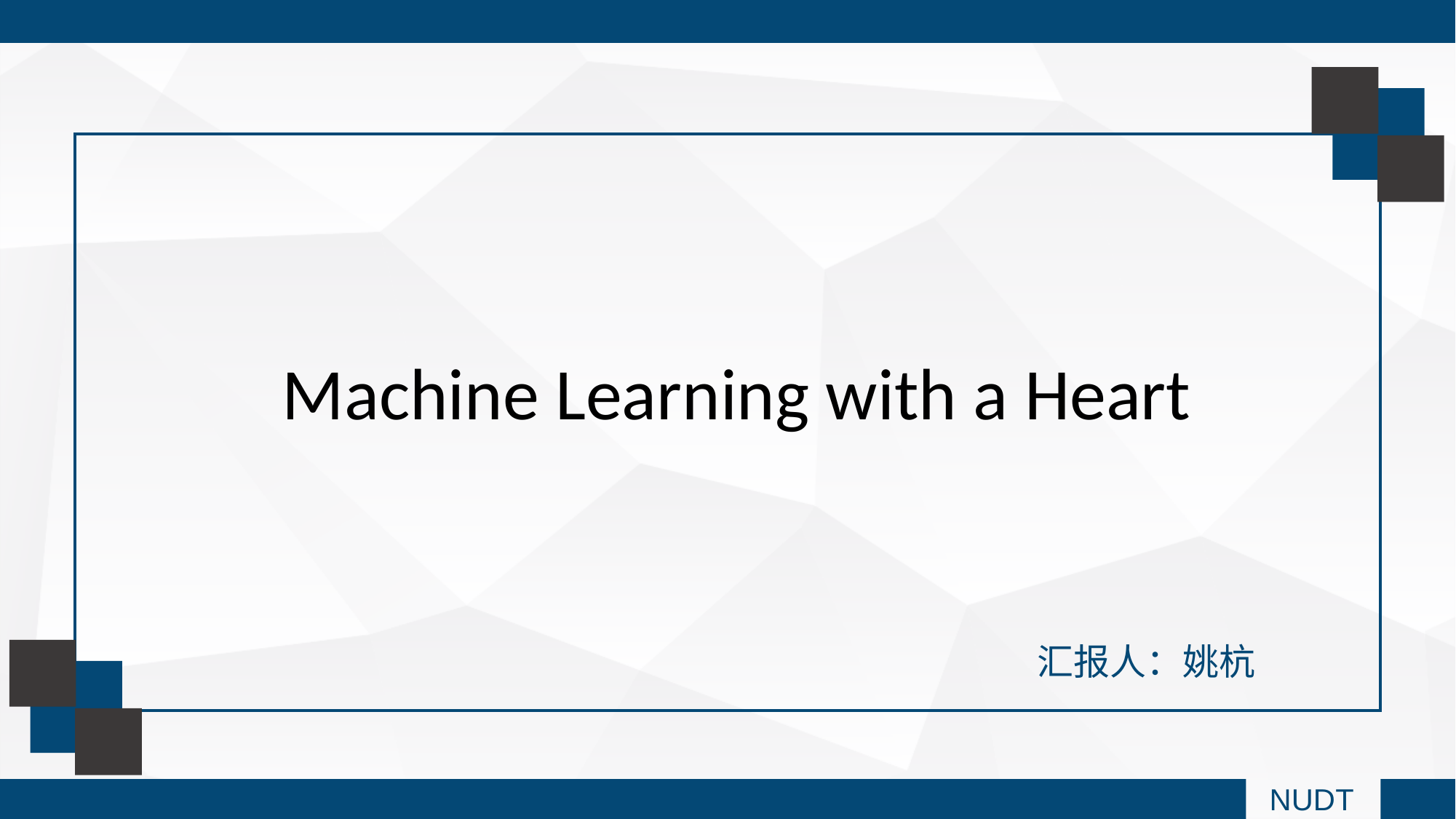

Machine Learning with a Heart
汇报人：姚杭

NUDT